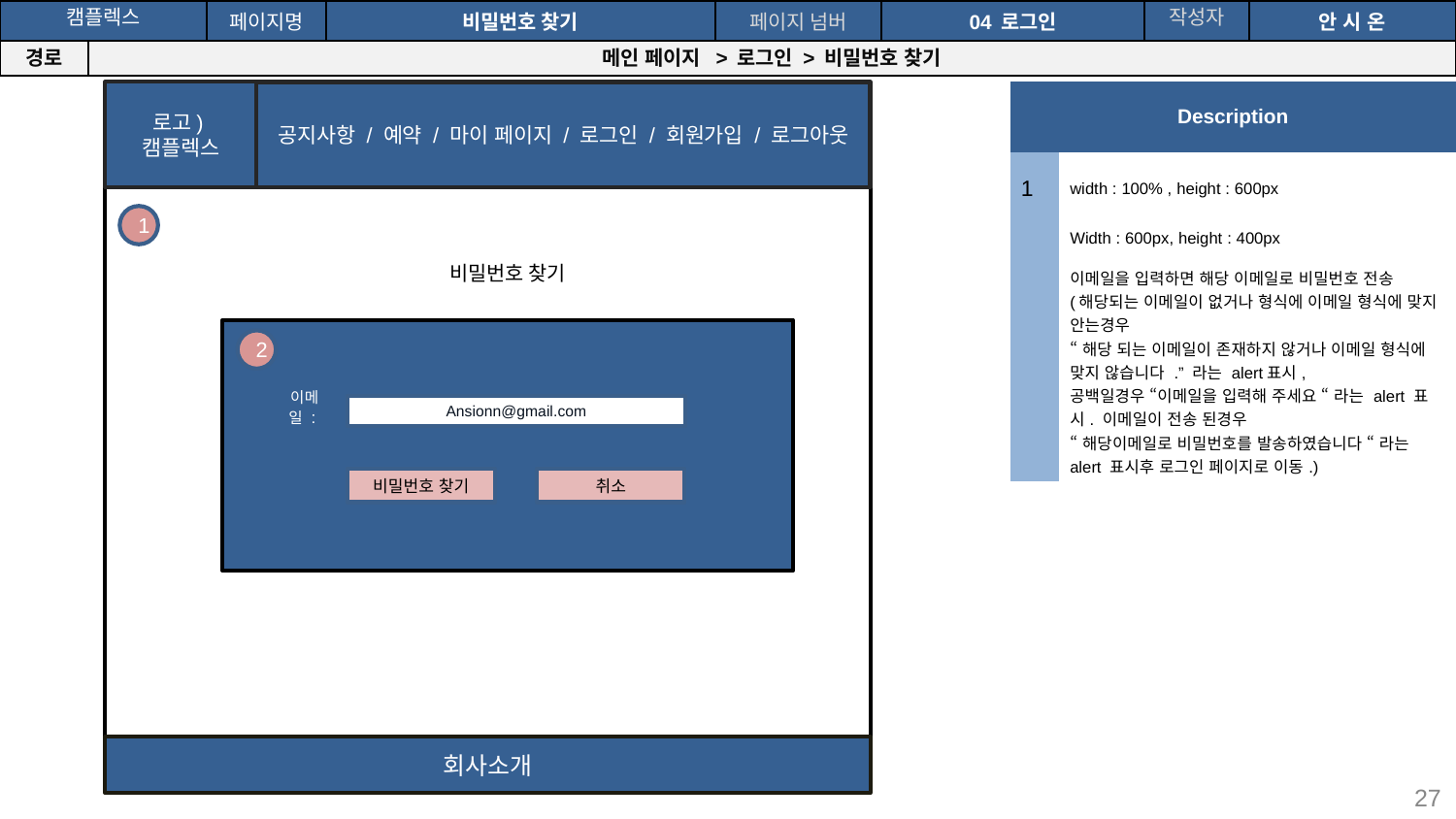

| 캠플렉스 |  | 페이지명 | 비밀번호 찾기 | 페이지 넘버 | 04 로그인 | 작성자 | 안 시 온 |
| --- | --- | --- | --- | --- | --- | --- | --- |
| 경로 | 메인 페이지 > 로그인 > 비밀번호 찾기 |  |  |  |  |  |  |
로고)
캠플렉스
공지사항 / 예약 / 마이 페이지 / 로그인 / 회원가입 / 로그아웃
회사소개
| Description |  |
| --- | --- |
| 1 | width : 100% , height : 600px |
|  | Width : 600px, height : 400px 이메일을 입력하면 해당 이메일로 비밀번호 전송 (해당되는 이메일이 없거나 형식에 이메일 형식에 맞지 안는경우 “해당 되는 이메일이 존재하지 않거나 이메일 형식에 맞지 않습니다 .” 라는 alert표시, 공백일경우 “이메일을 입력해 주세요 “ 라는 alert 표시. 이메일이 전송 된경우 “해당이메일로 비밀번호를 발송하였습니다 “ 라는 alert 표시후 로그인 페이지로 이동.) |

1
비밀번호 찾기

2
이메일 :
Ansionn@gmail.com
비밀번호 찾기
취소
27